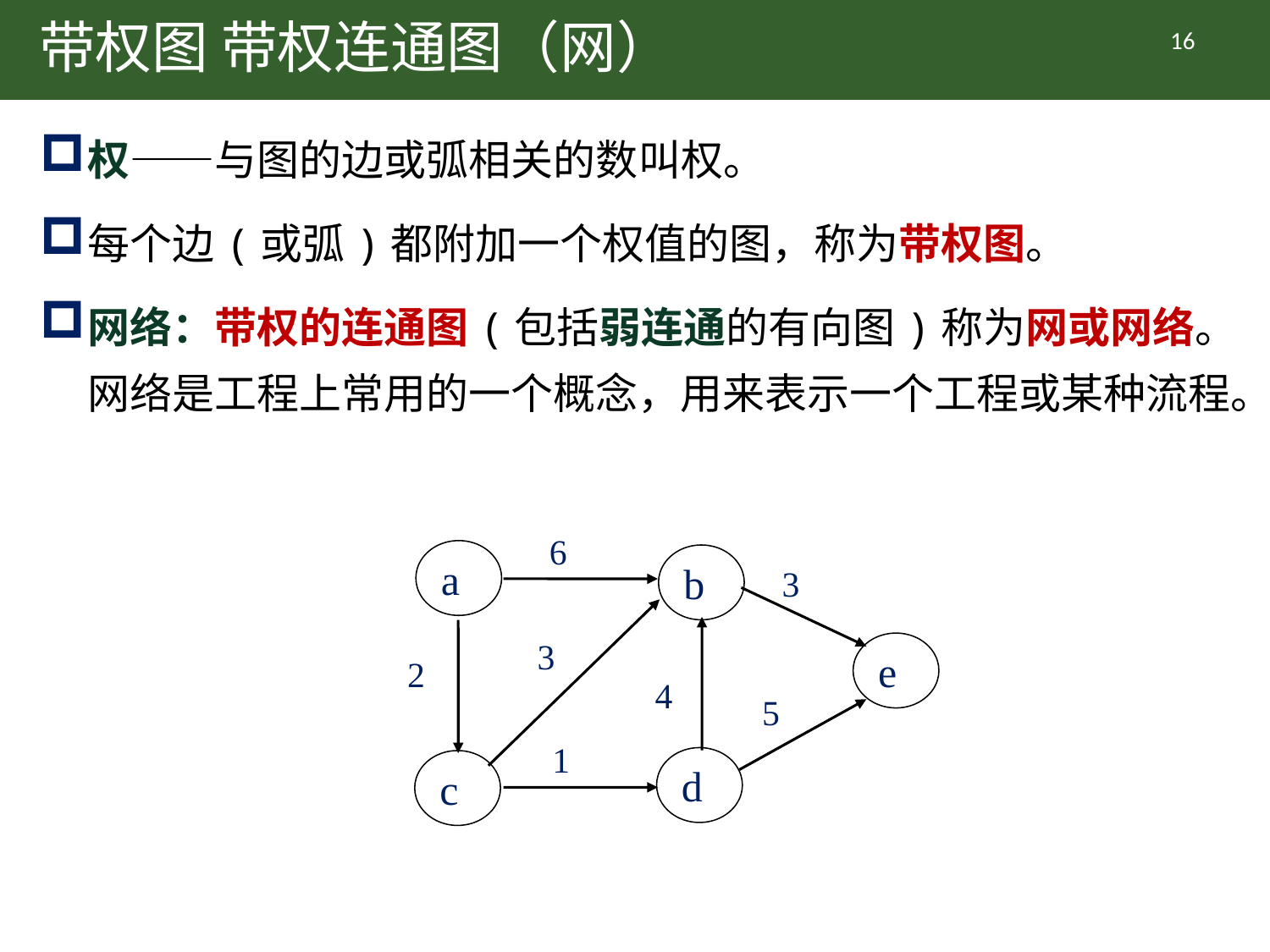

# 带权图 带权连通图（网）
16
权——与图的边或弧相关的数叫权。
每个边(或弧)都附加一个权值的图，称为带权图。
网络：带权的连通图(包括弱连通的有向图)称为网或网络。网络是工程上常用的一个概念，用来表示一个工程或某种流程。

6
a
b
3

3
e
2
4
5

1
d
c